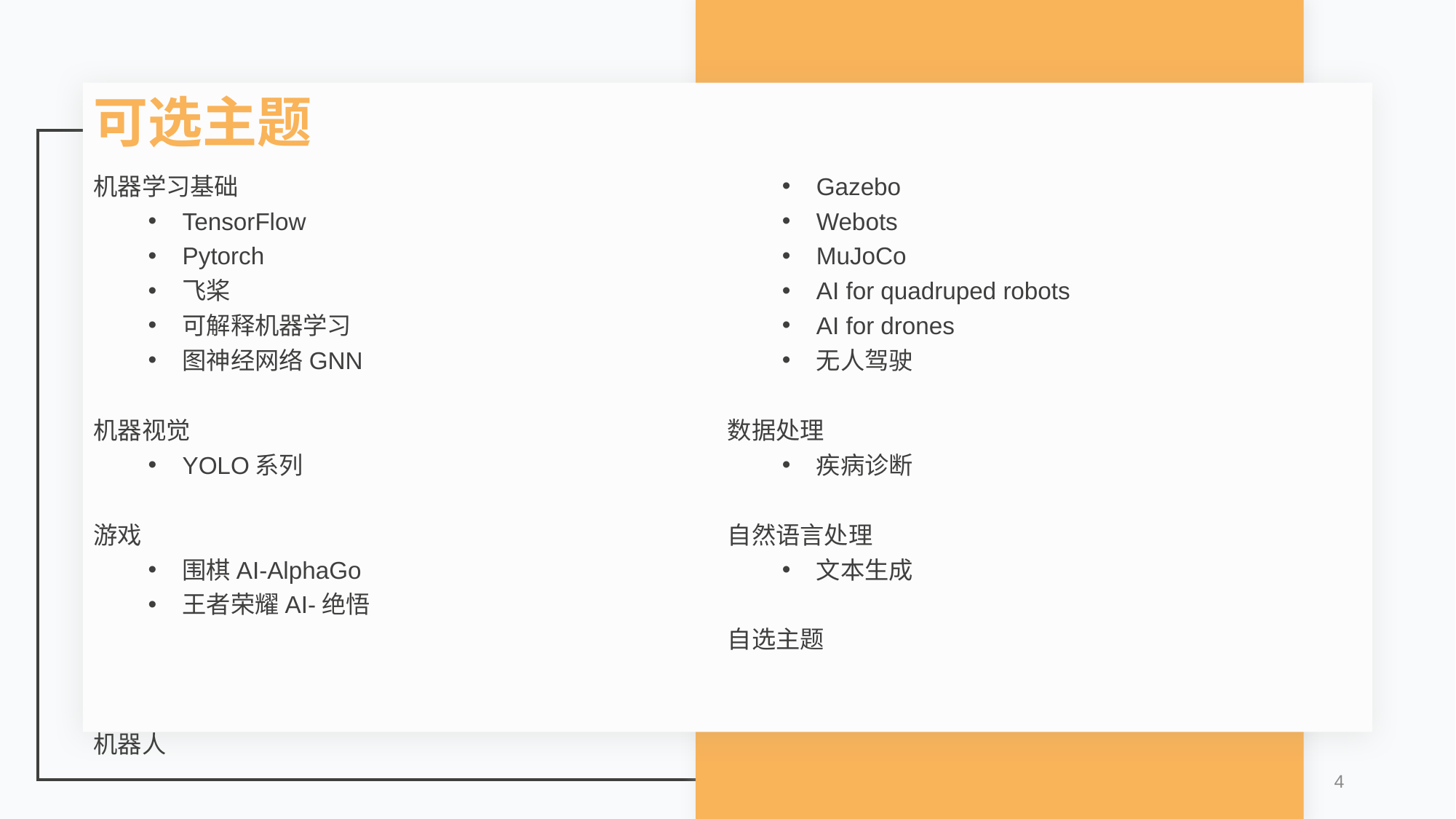

可选主题

机器学习基础
TensorFlow
Pytorch
飞桨
可解释机器学习
图神经网络GNN

机器视觉
YOLO系列

游戏
围棋AI-AlphaGo
王者荣耀AI-绝悟

机器人
Gazebo
Webots
MuJoCo
AI for quadruped robots
AI for drones
无人驾驶

数据处理
疾病诊断

自然语言处理
文本生成

自选主题
4